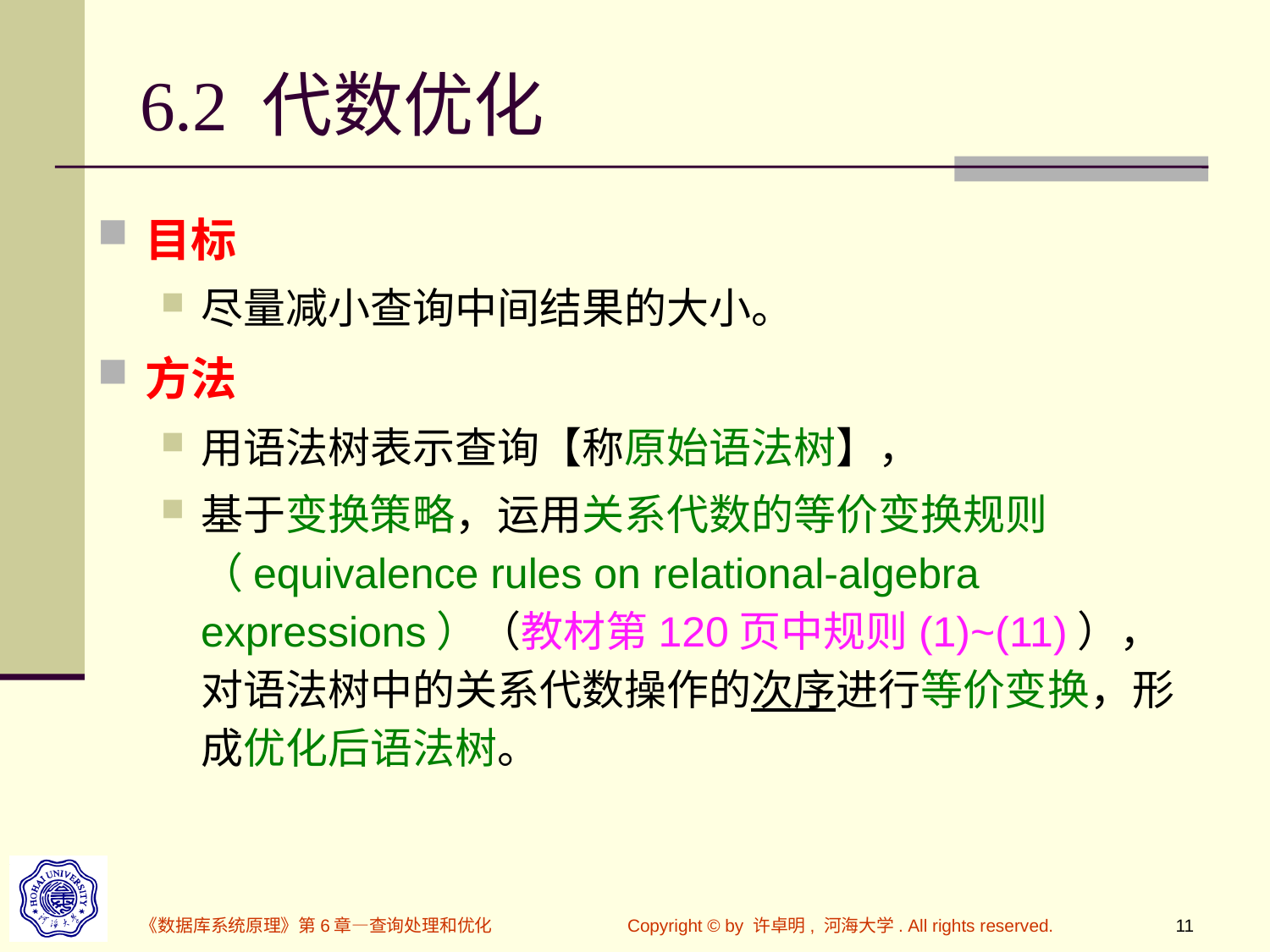

# 6.2 代数优化
目标
尽量减小查询中间结果的大小。
方法
用语法树表示查询【称原始语法树】，
基于变换策略，运用关系代数的等价变换规则（equivalence rules on relational-algebra expressions）（教材第120页中规则(1)~(11)），对语法树中的关系代数操作的次序进行等价变换，形成优化后语法树。
《数据库系统原理》第6章—查询处理和优化
Copyright © by 许卓明, 河海大学. All rights reserved.
11